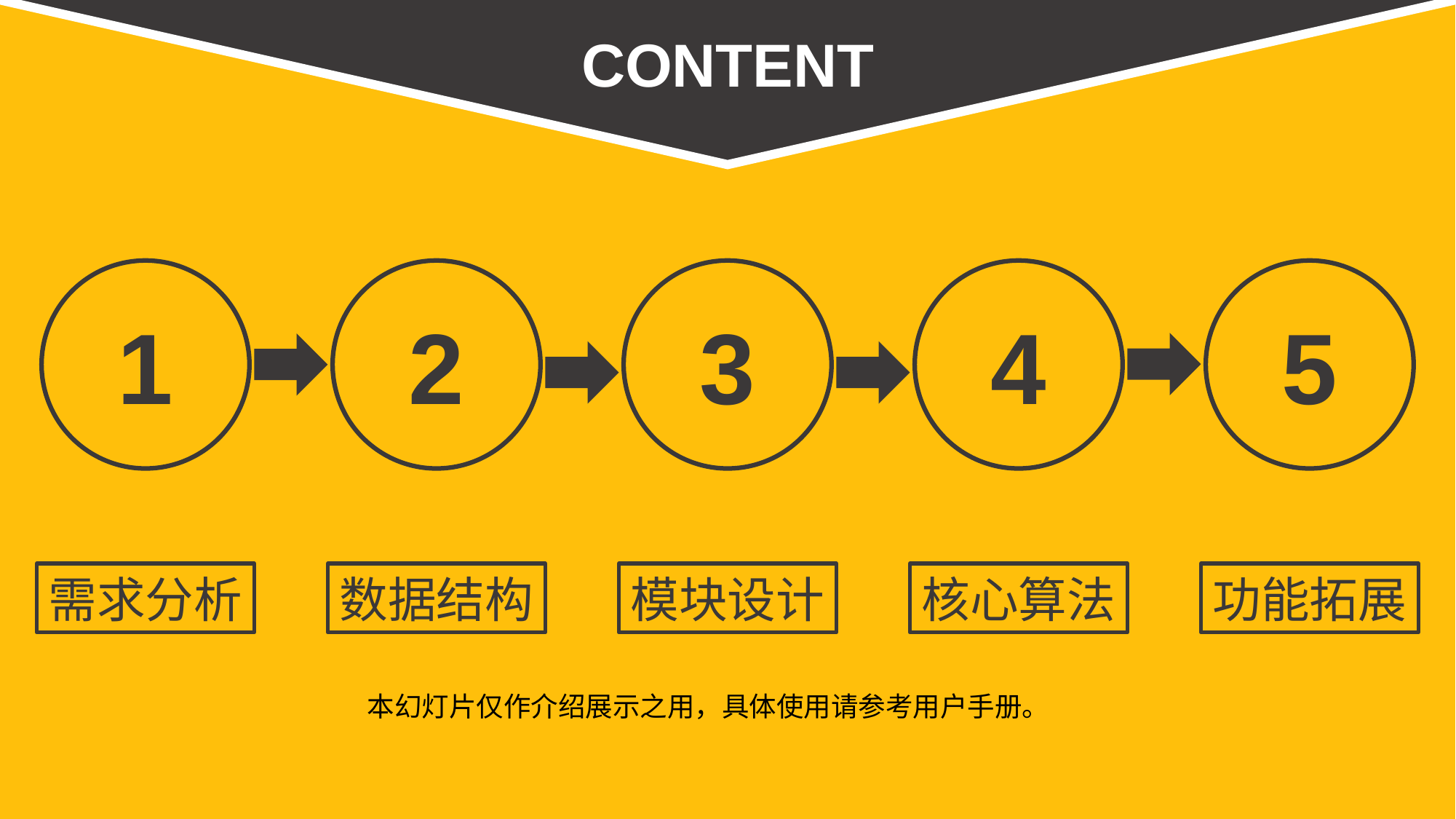

CONTENT
1
2
3
4
5

核心算法
功能拓展
需求分析
数据结构
模块设计
本幻灯片仅作介绍展示之用，具体使用请参考用户手册。